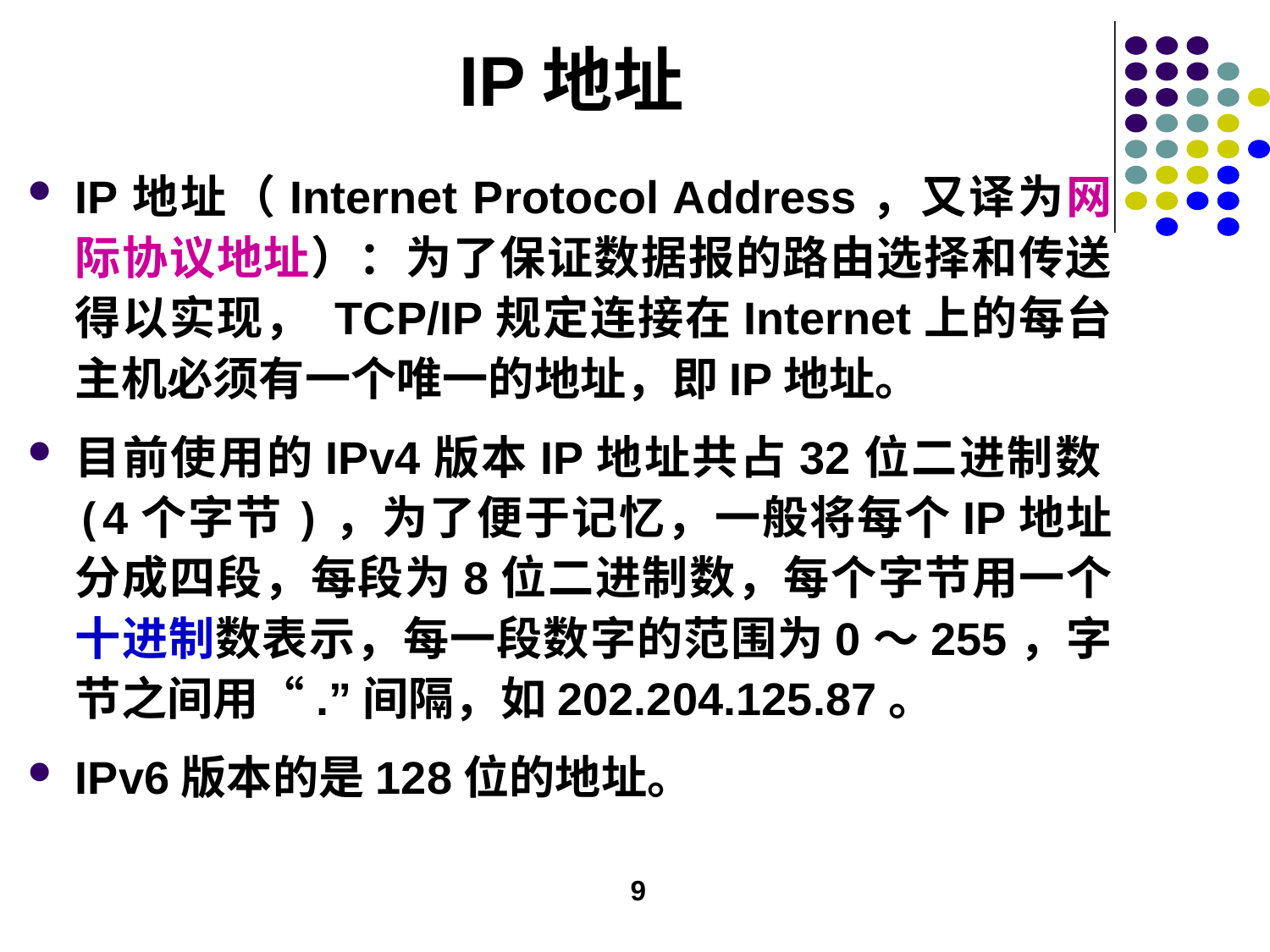

# IP地址
IP地址（Internet Protocol Address，又译为网际协议地址）：为了保证数据报的路由选择和传送得以实现， TCP/IP规定连接在Internet上的每台主机必须有一个唯一的地址，即IP地址。
目前使用的IPv4版本IP地址共占32位二进制数(4个字节)，为了便于记忆，一般将每个IP地址分成四段，每段为8位二进制数，每个字节用一个十进制数表示，每一段数字的范围为0～255，字节之间用“.”间隔，如202.204.125.87。
IPv6版本的是128位的地址。
9